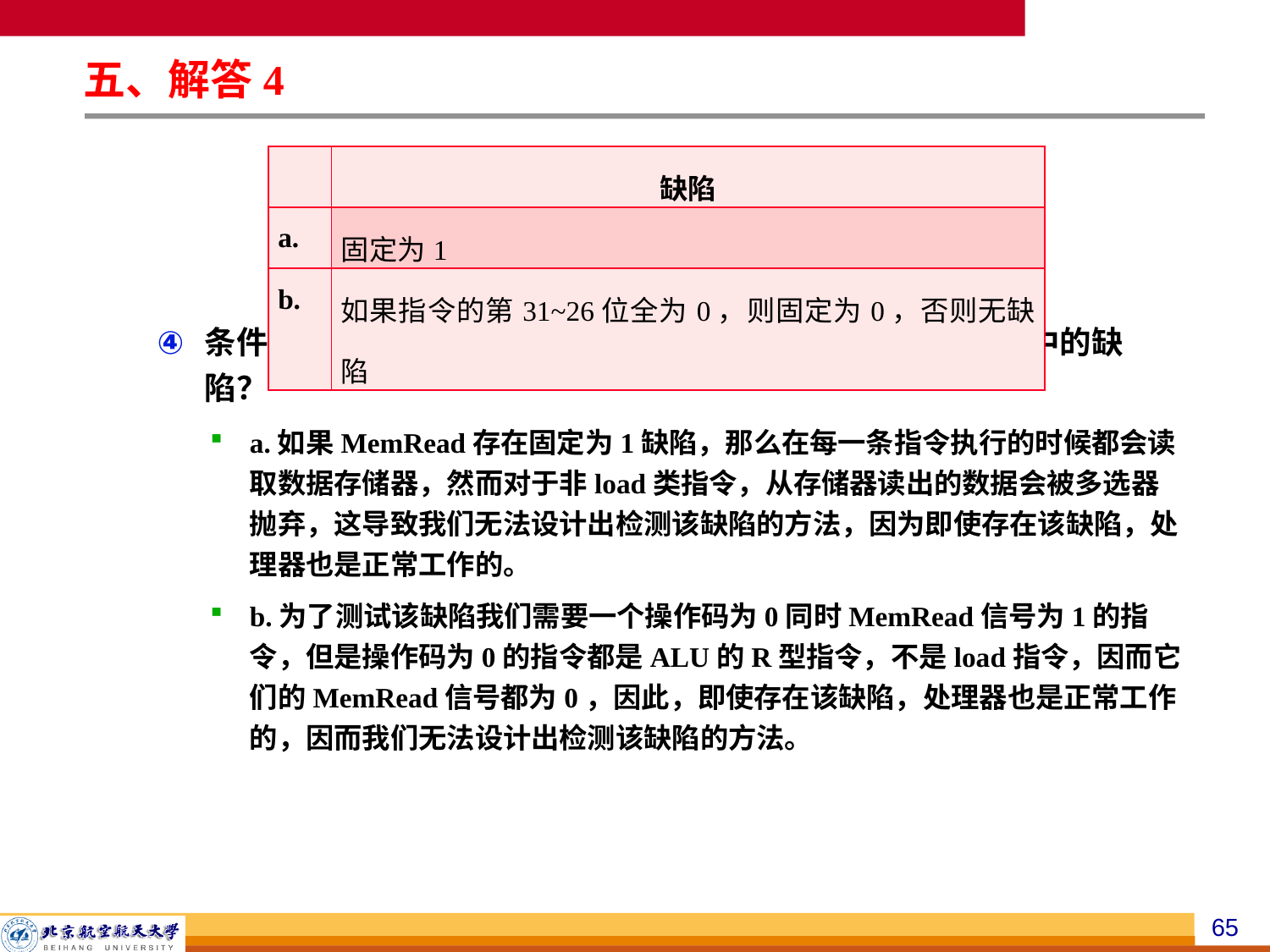

五、解答4

条件同第①问，这次检测控制信号MemRead是否存在上表中的缺陷？
a.如果MemRead存在固定为1缺陷，那么在每一条指令执行的时候都会读取数据存储器，然而对于非load类指令，从存储器读出的数据会被多选器抛弃，这导致我们无法设计出检测该缺陷的方法，因为即使存在该缺陷，处理器也是正常工作的。
b.为了测试该缺陷我们需要一个操作码为0同时MemRead信号为1的指令，但是操作码为0的指令都是ALU的R型指令，不是load指令，因而它们的MemRead信号都为0，因此，即使存在该缺陷，处理器也是正常工作的，因而我们无法设计出检测该缺陷的方法。
|  | 缺陷 |
| --- | --- |
| a. | 固定为1 |
| b. | 如果指令的第31~26位全为0，则固定为0，否则无缺陷 |